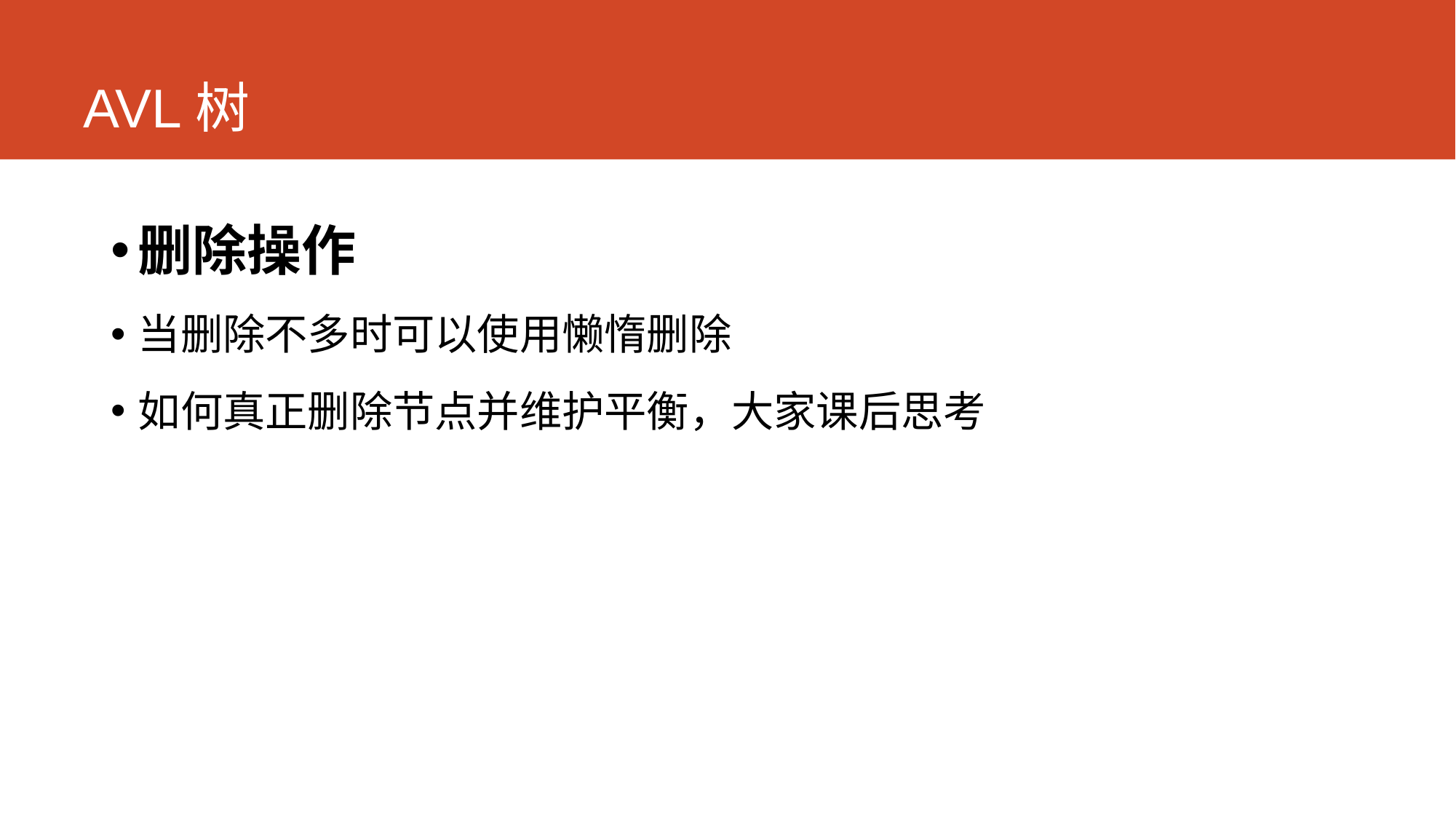

# AVL树
删除操作
当删除不多时可以使用懒惰删除
如何真正删除节点并维护平衡，大家课后思考